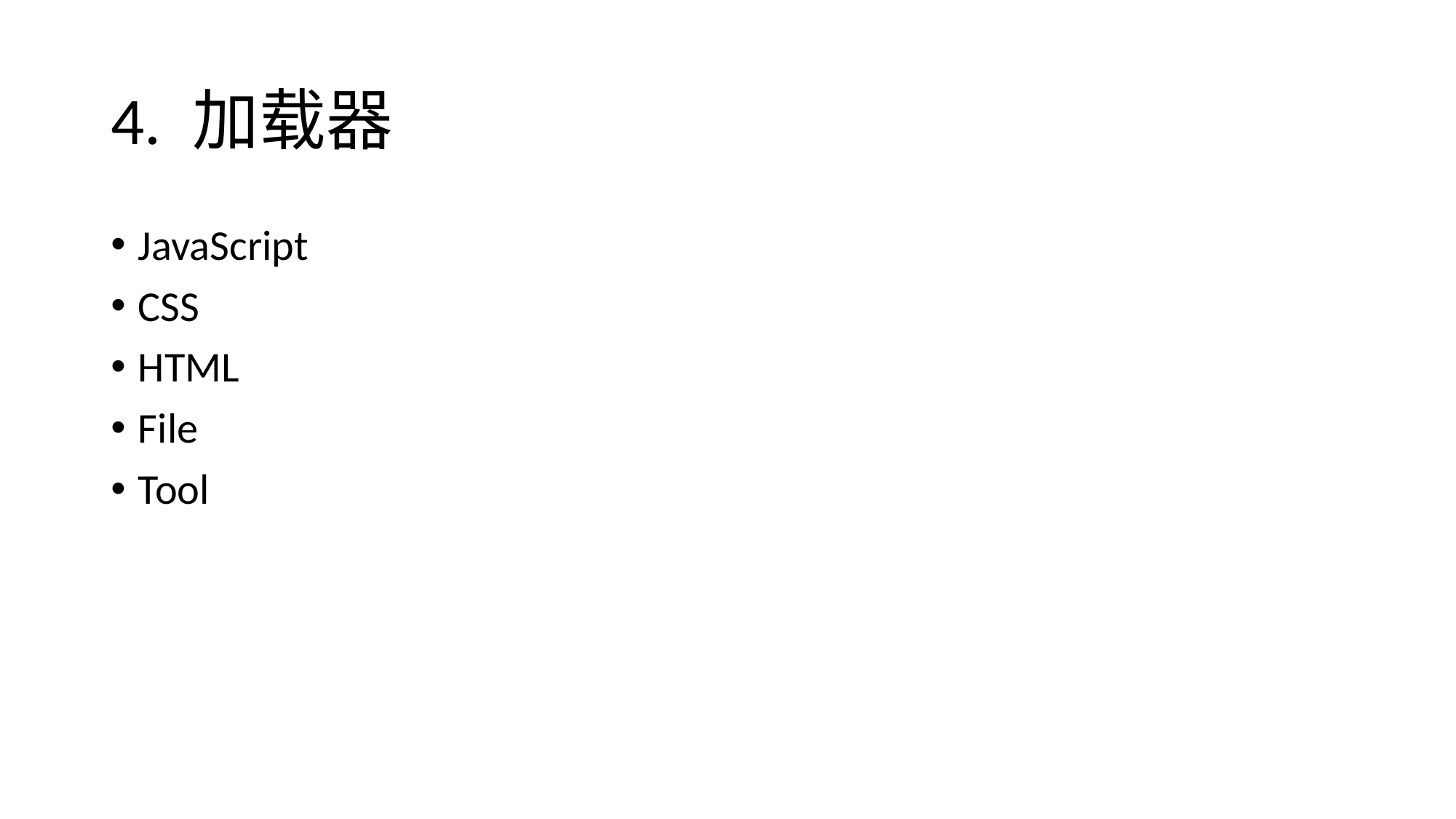

# 4. 加载器
JavaScript
CSS
HTML
File
Tool